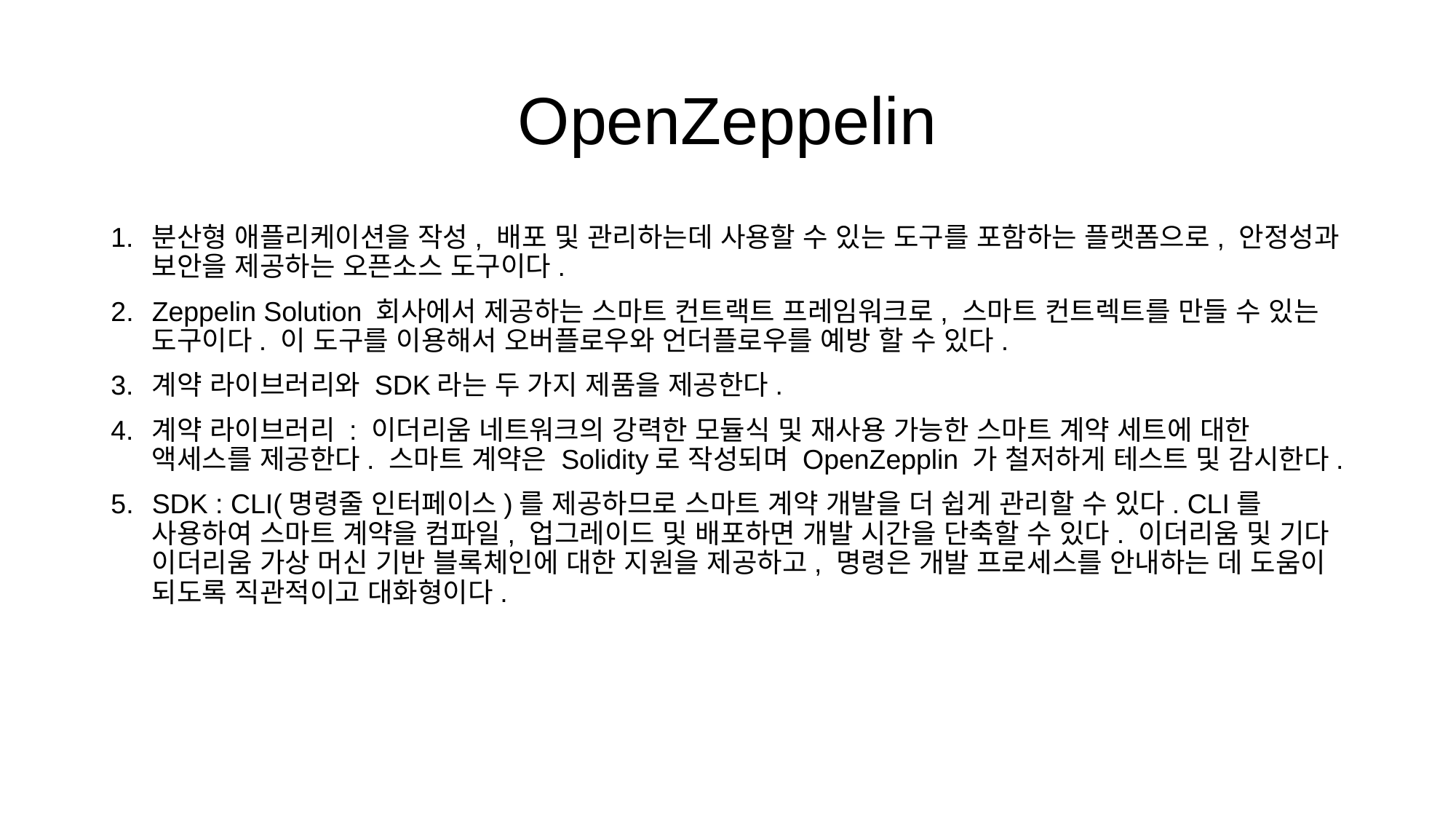

# OpenZeppelin
분산형 애플리케이션을 작성, 배포 및 관리하는데 사용할 수 있는 도구를 포함하는 플랫폼으로, 안정성과 보안을 제공하는 오픈소스 도구이다.
Zeppelin Solution 회사에서 제공하는 스마트 컨트랙트 프레임워크로, 스마트 컨트렉트를 만들 수 있는 도구이다. 이 도구를 이용해서 오버플로우와 언더플로우를 예방 할 수 있다.
계약 라이브러리와 SDK라는 두 가지 제품을 제공한다.
계약 라이브러리 : 이더리움 네트워크의 강력한 모듈식 및 재사용 가능한 스마트 계약 세트에 대한 액세스를 제공한다. 스마트 계약은 Solidity로 작성되며 OpenZepplin 가 철저하게 테스트 및 감시한다.
SDK : CLI(명령줄 인터페이스)를 제공하므로 스마트 계약 개발을 더 쉽게 관리할 수 있다. CLI를 사용하여 스마트 계약을 컴파일, 업그레이드 및 배포하면 개발 시간을 단축할 수 있다. 이더리움 및 기다 이더리움 가상 머신 기반 블록체인에 대한 지원을 제공하고, 명령은 개발 프로세스를 안내하는 데 도움이 되도록 직관적이고 대화형이다.